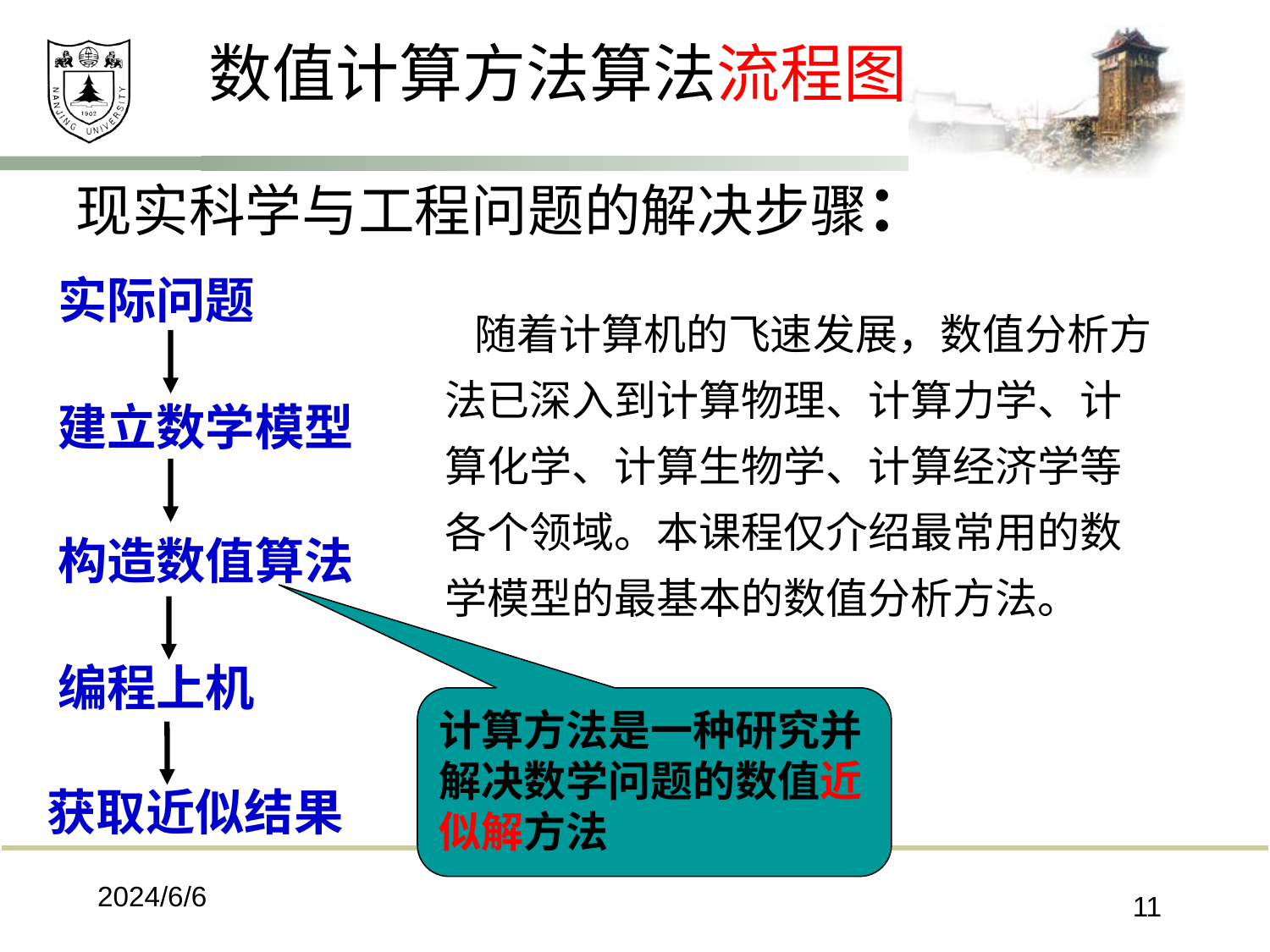

数值计算方法算法流程图
现实科学与工程问题的解决步骤：
实际问题
  随着计算机的飞速发展，数值分析方法已深入到计算物理、计算力学、计算化学、计算生物学、计算经济学等各个领域。本课程仅介绍最常用的数学模型的最基本的数值分析方法。

建立数学模型

构造数值算法

编程上机
计算方法是一种研究并解决数学问题的数值近似解方法

获取近似结果
2024/6/6
11